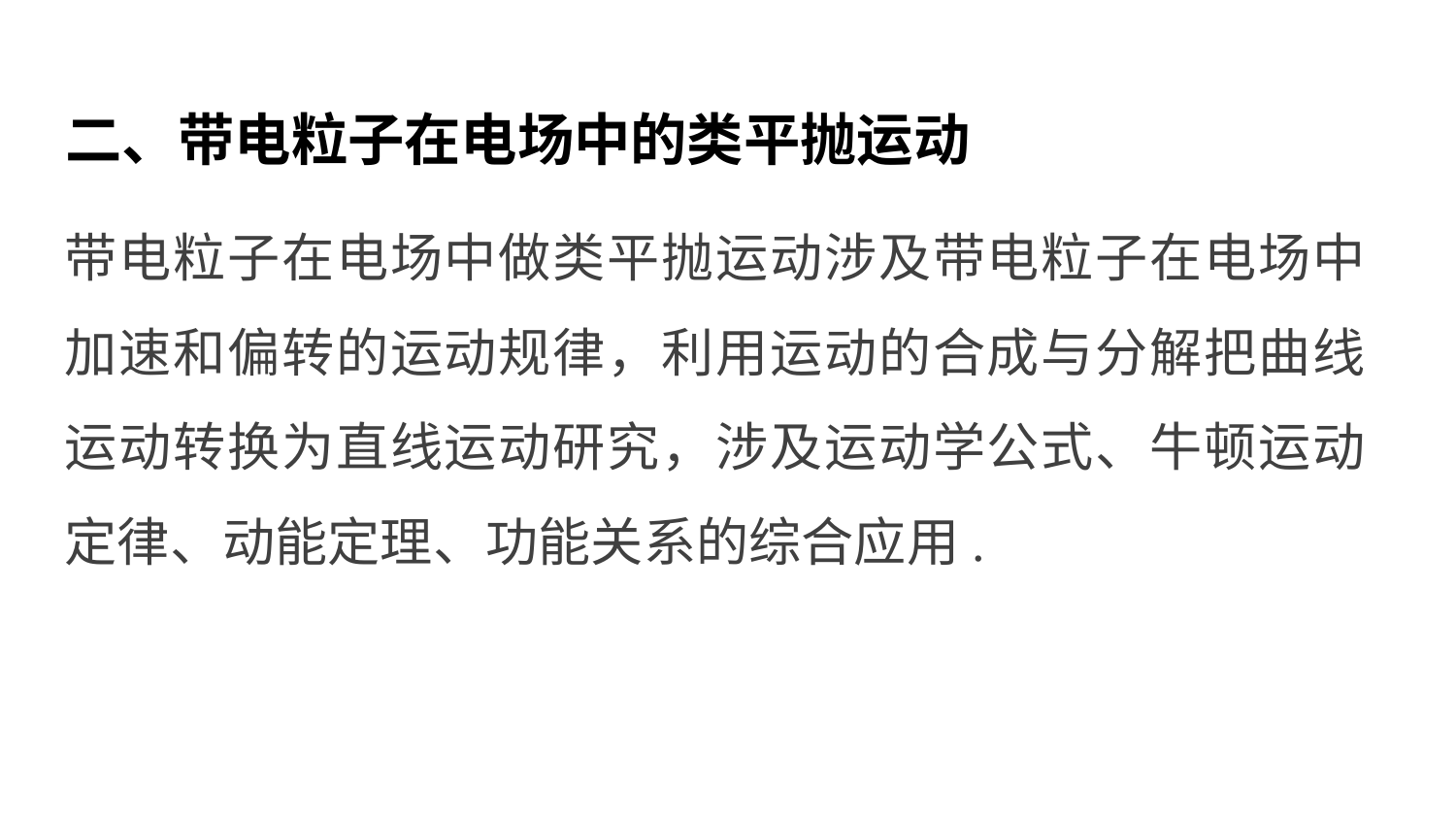

二、带电粒子在电场中的类平抛运动
带电粒子在电场中做类平抛运动涉及带电粒子在电场中加速和偏转的运动规律，利用运动的合成与分解把曲线运动转换为直线运动研究，涉及运动学公式、牛顿运动定律、动能定理、功能关系的综合应用.